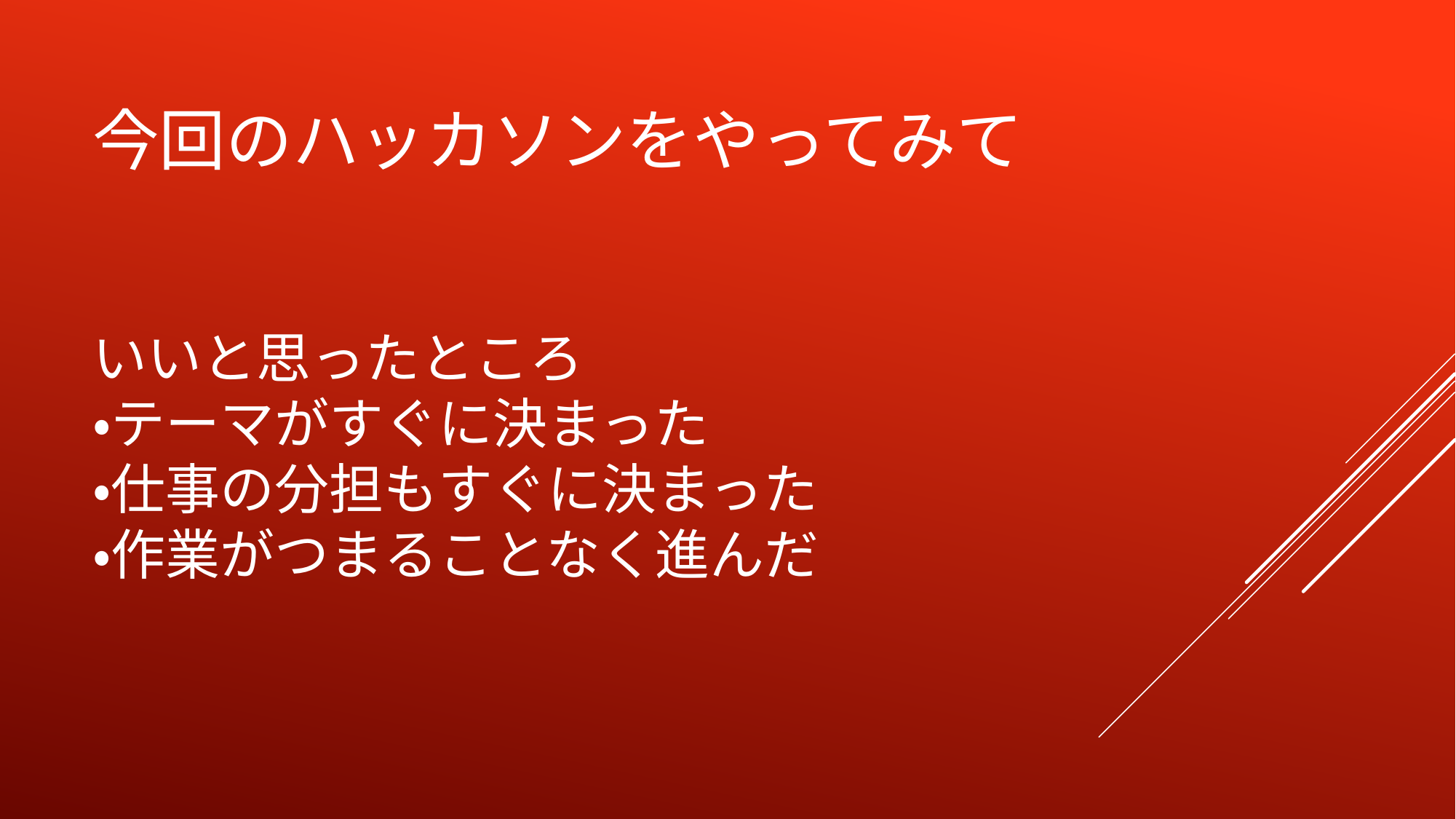

今回のハッカソンをやってみて
# いいと思ったところ ・テーマがすぐに決まった ・仕事の分担もすぐに決まった ・作業がつまることなく進んだ